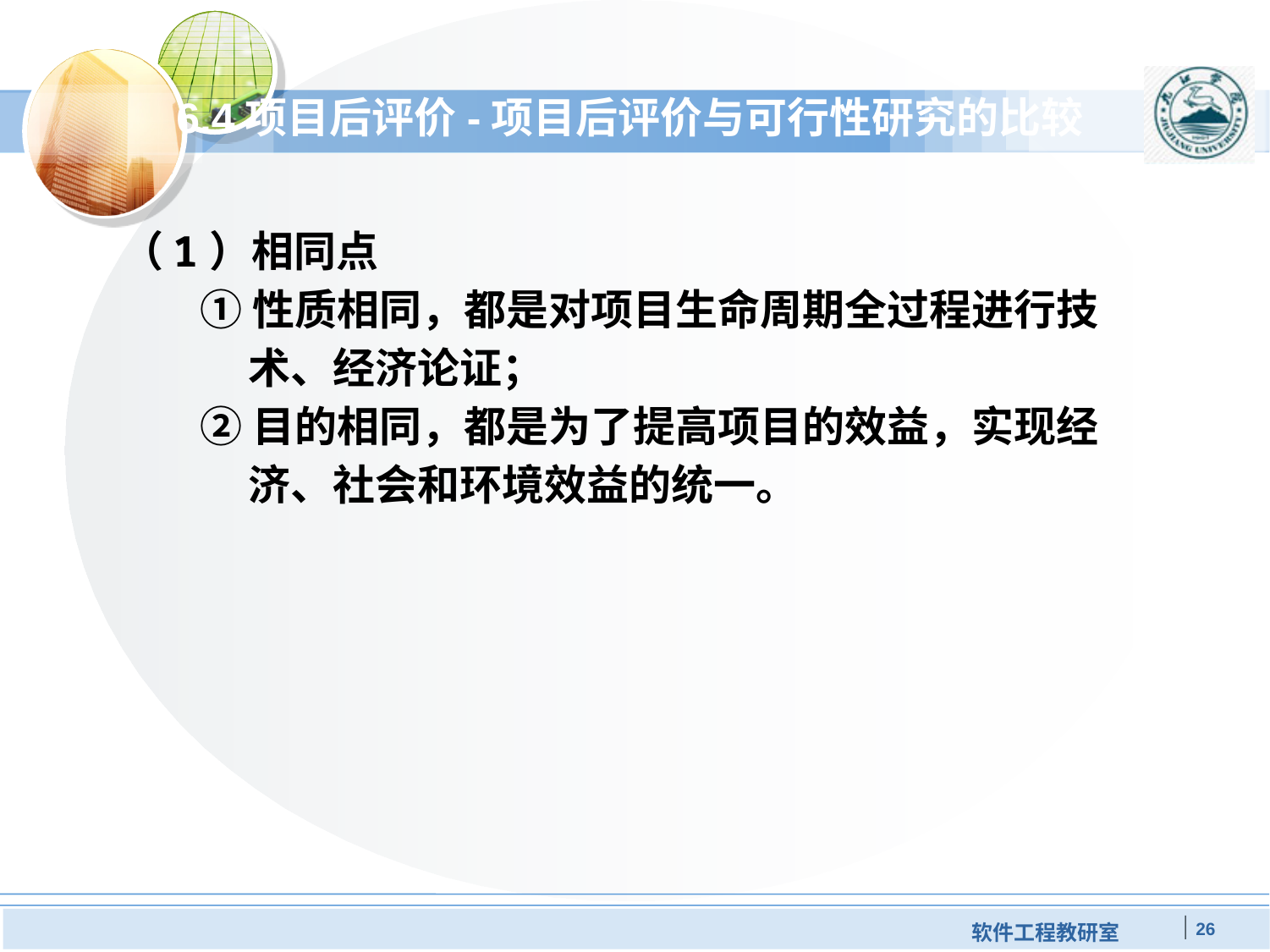

# 6.4项目后评价-项目后评价与可行性研究的比较
（1）相同点
①性质相同，都是对项目生命周期全过程进行技术、经济论证；
②目的相同，都是为了提高项目的效益，实现经济、社会和环境效益的统一。